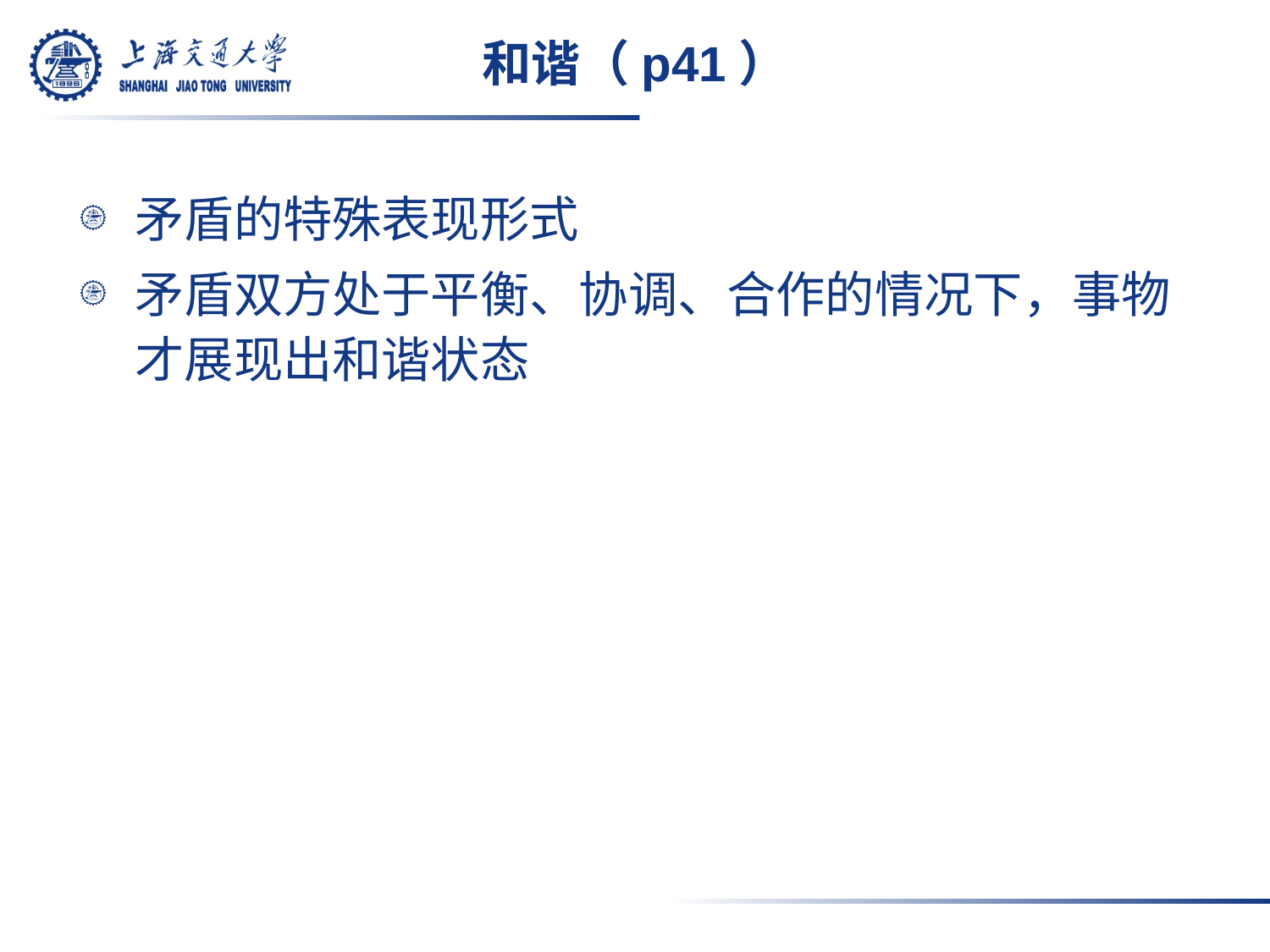

# 和谐（p41）
矛盾的特殊表现形式
矛盾双方处于平衡、协调、合作的情况下，事物才展现出和谐状态